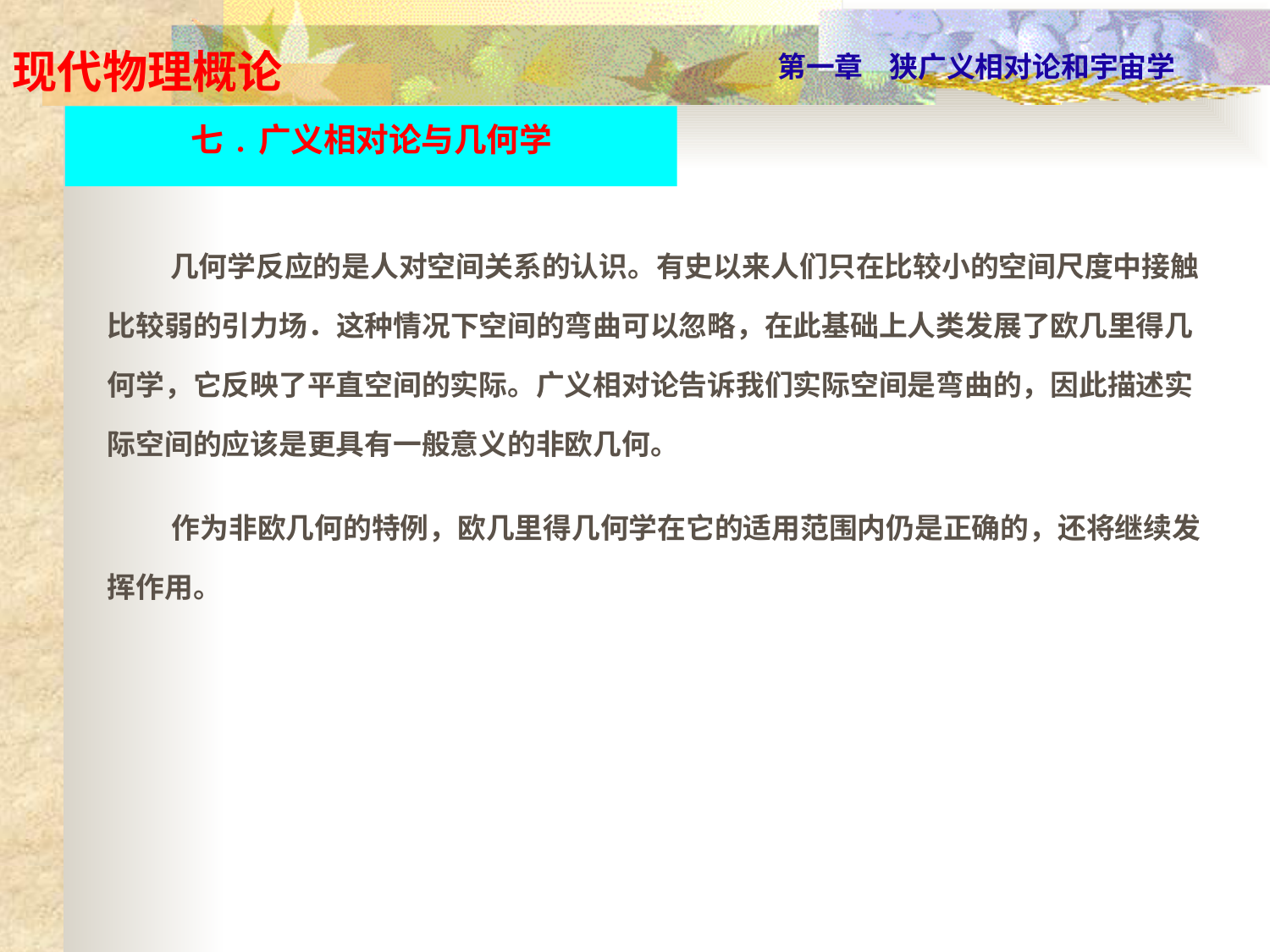

七.广义相对论与几何学
        几何学反应的是人对空间关系的认识。有史以来人们只在比较小的空间尺度中接触比较弱的引力场．这种情况下空间的弯曲可以忽略，在此基础上人类发展了欧几里得几何学，它反映了平直空间的实际。广义相对论告诉我们实际空间是弯曲的，因此描述实际空间的应该是更具有一般意义的非欧几何。
        作为非欧几何的特例，欧几里得几何学在它的适用范围内仍是正确的，还将继续发挥作用。